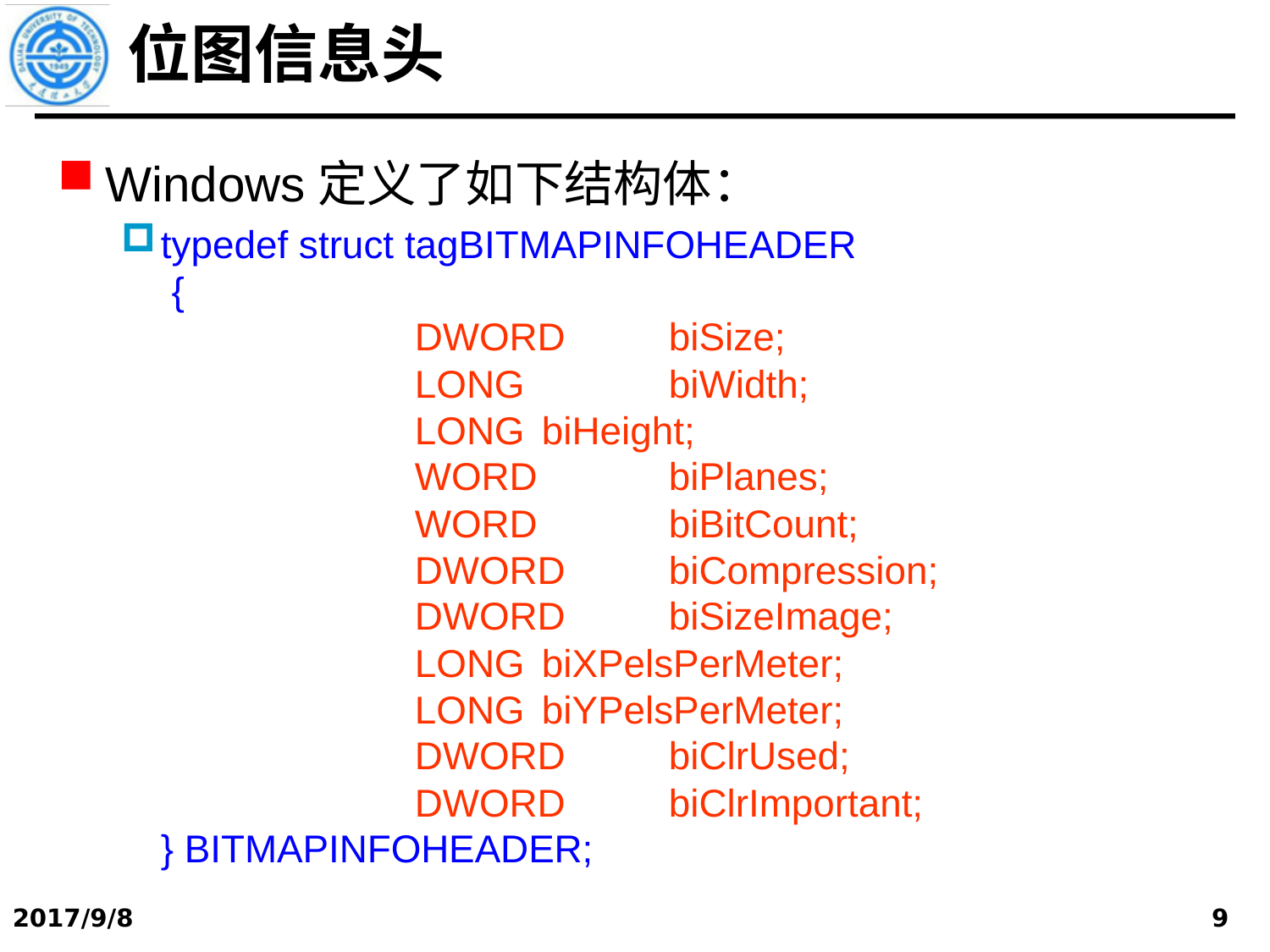

# 位图信息头
Windows定义了如下结构体：
typedef struct tagBITMAPINFOHEADER
 {
		DWORD 	biSize; 
		LONG		biWidth; 
		LONG 	biHeight; 
		WORD 	biPlanes; 
		WORD 	biBitCount; 
		DWORD 	biCompression; 
		DWORD 	biSizeImage; 
		LONG 	biXPelsPerMeter; 
		LONG 	biYPelsPerMeter; 
		DWORD 	biClrUsed; 
		DWORD 	biClrImportant;
} BITMAPINFOHEADER;